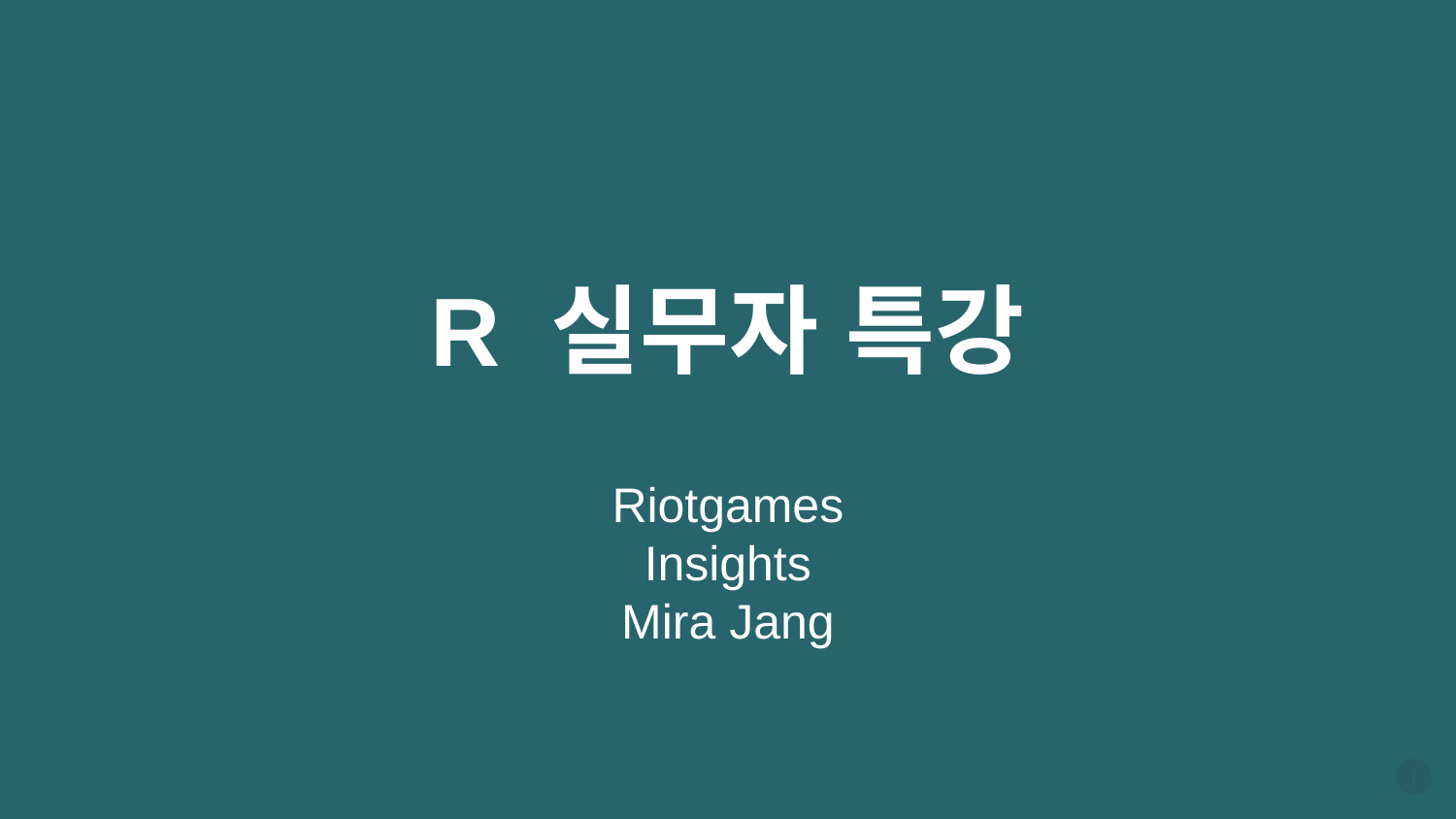

R 실무자 특강
Riotgames
Insights
Mira Jang